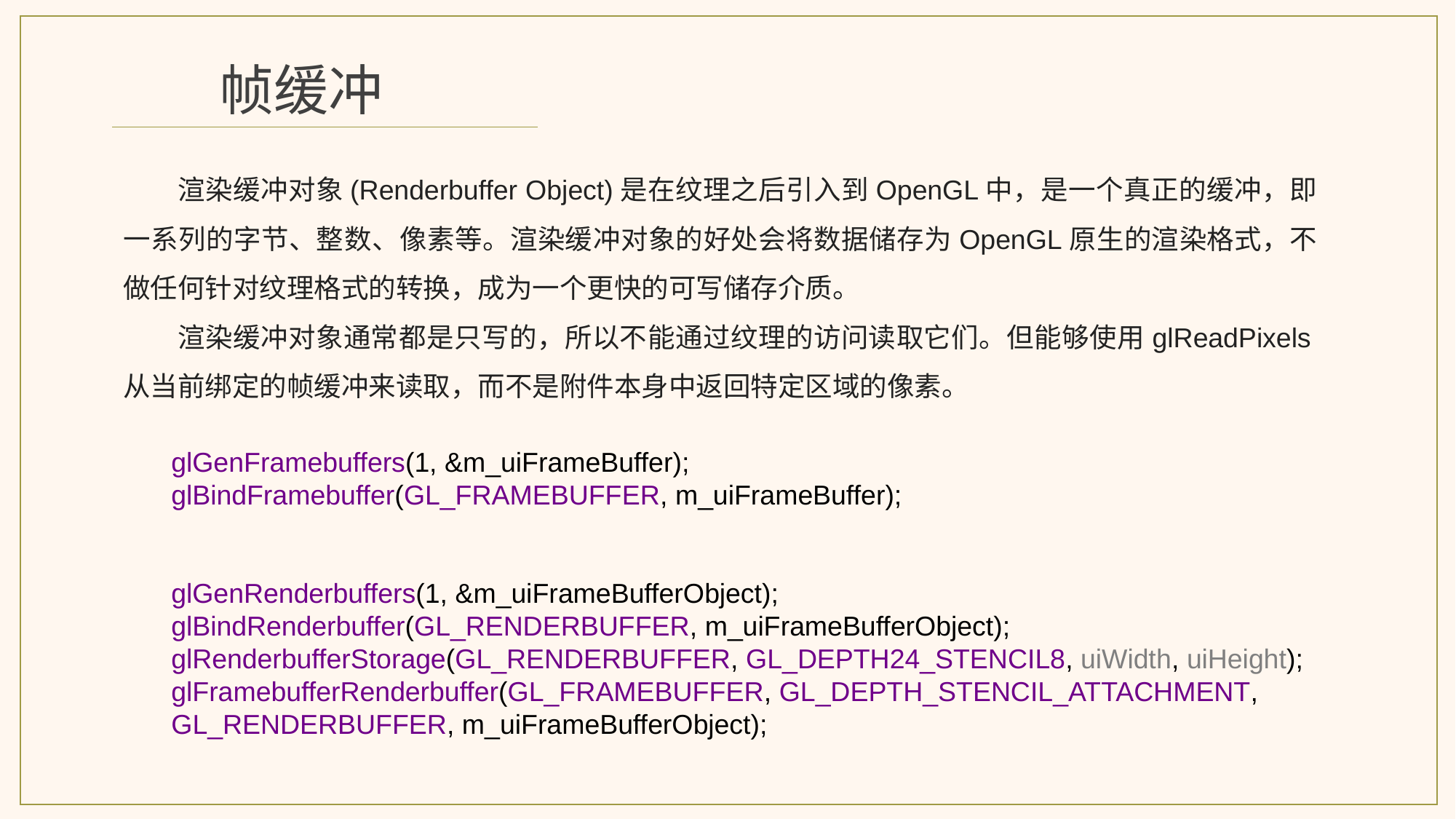

帧缓冲
渲染缓冲对象(Renderbuffer Object)是在纹理之后引入到OpenGL中，是一个真正的缓冲，即一系列的字节、整数、像素等。渲染缓冲对象的好处会将数据储存为OpenGL原生的渲染格式，不做任何针对纹理格式的转换，成为一个更快的可写储存介质。
渲染缓冲对象通常都是只写的，所以不能通过纹理的访问读取它们。但能够使用glReadPixels从当前绑定的帧缓冲来读取，而不是附件本身中返回特定区域的像素。
glGenFramebuffers(1, &m_uiFrameBuffer);
glBindFramebuffer(GL_FRAMEBUFFER, m_uiFrameBuffer);

glGenRenderbuffers(1, &m_uiFrameBufferObject);
glBindRenderbuffer(GL_RENDERBUFFER, m_uiFrameBufferObject);
glRenderbufferStorage(GL_RENDERBUFFER, GL_DEPTH24_STENCIL8, uiWidth, uiHeight);
glFramebufferRenderbuffer(GL_FRAMEBUFFER, GL_DEPTH_STENCIL_ATTACHMENT, GL_RENDERBUFFER, m_uiFrameBufferObject);